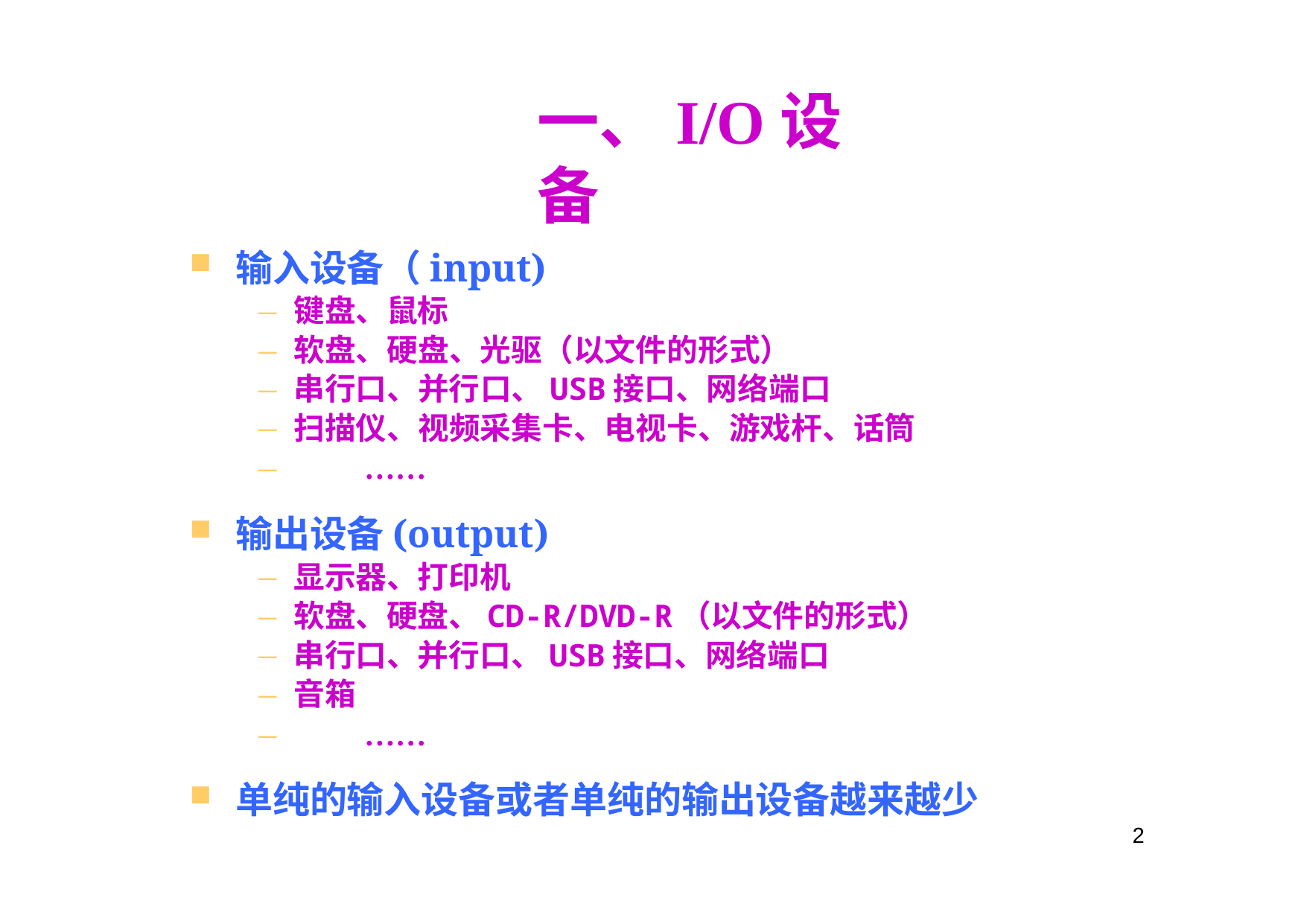

# 一、I/O设备
输入设备（input)
键盘、鼠标
软盘、硬盘、光驱（以文件的形式）
串行口、并行口、USB接口、网络端口
扫描仪、视频采集卡、电视卡、游戏杆、话筒
–	……
输出设备(output)
显示器、打印机
软盘、硬盘、CD-R/DVD-R（以文件的形式）
串行口、并行口、USB接口、网络端口
音箱
–	……
单纯的输入设备或者单纯的输出设备越来越少

2